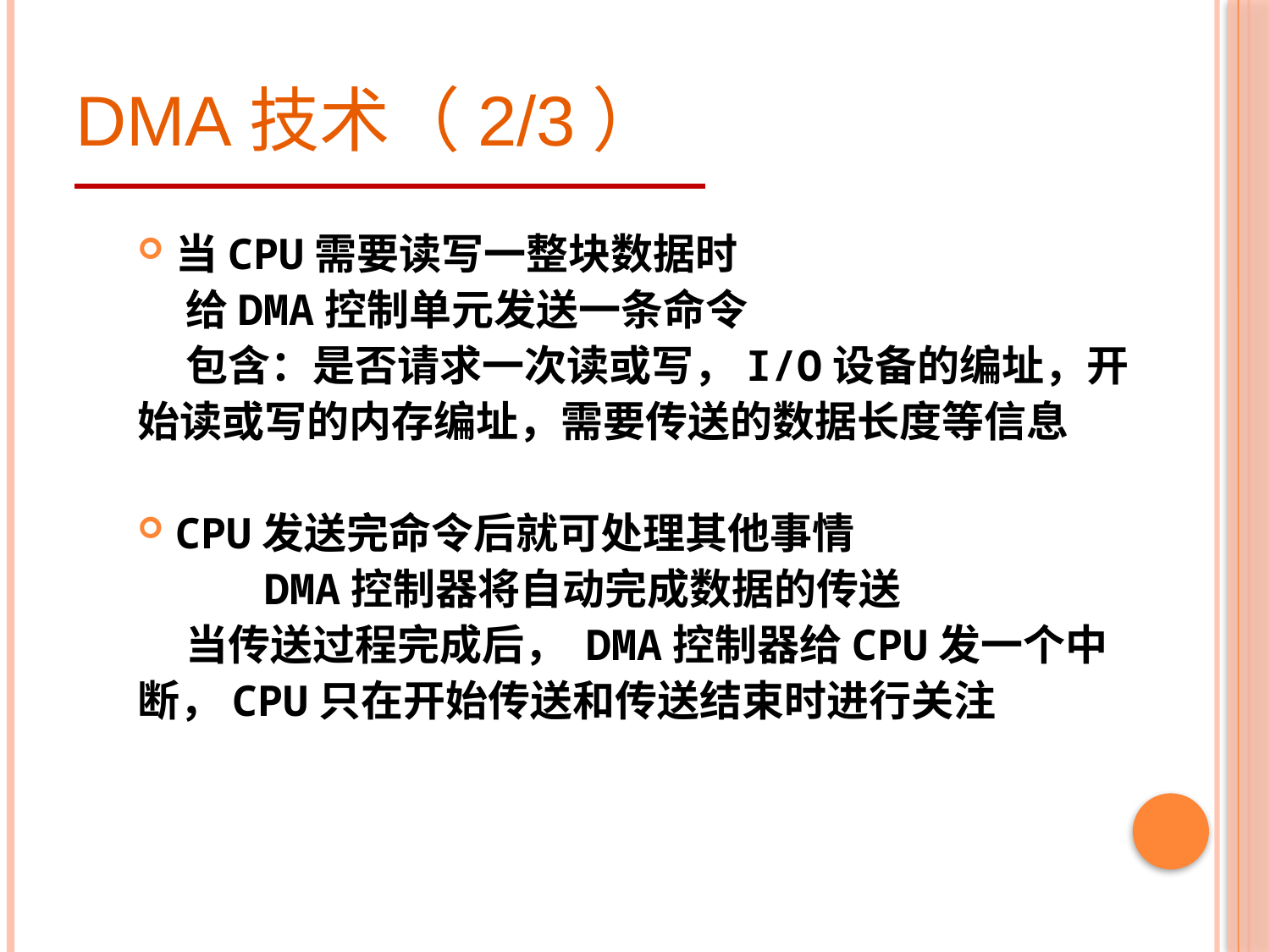

# DMA技术（2/3）
当CPU需要读写一整块数据时
    给DMA控制单元发送一条命令
    包含：是否请求一次读或写，I/O设备的编址，开始读或写的内存编址，需要传送的数据长度等信息

CPU发送完命令后就可处理其他事情
     DMA控制器将自动完成数据的传送
    当传送过程完成后， DMA控制器给CPU发一个中断，CPU只在开始传送和传送结束时进行关注